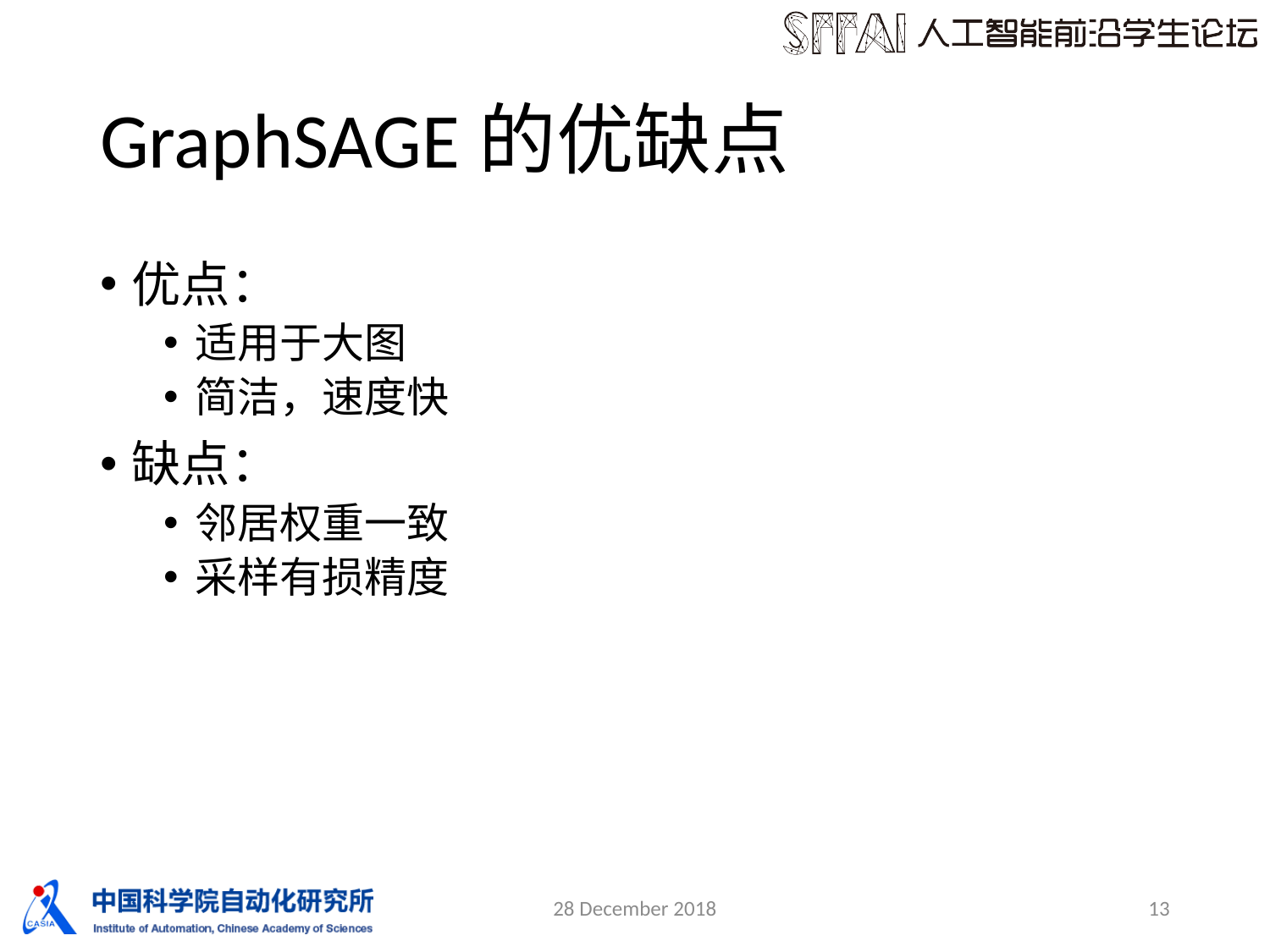

# GraphSAGE的优缺点
优点：
适用于大图
简洁，速度快
缺点：
邻居权重一致
采样有损精度
28 December 2018
13